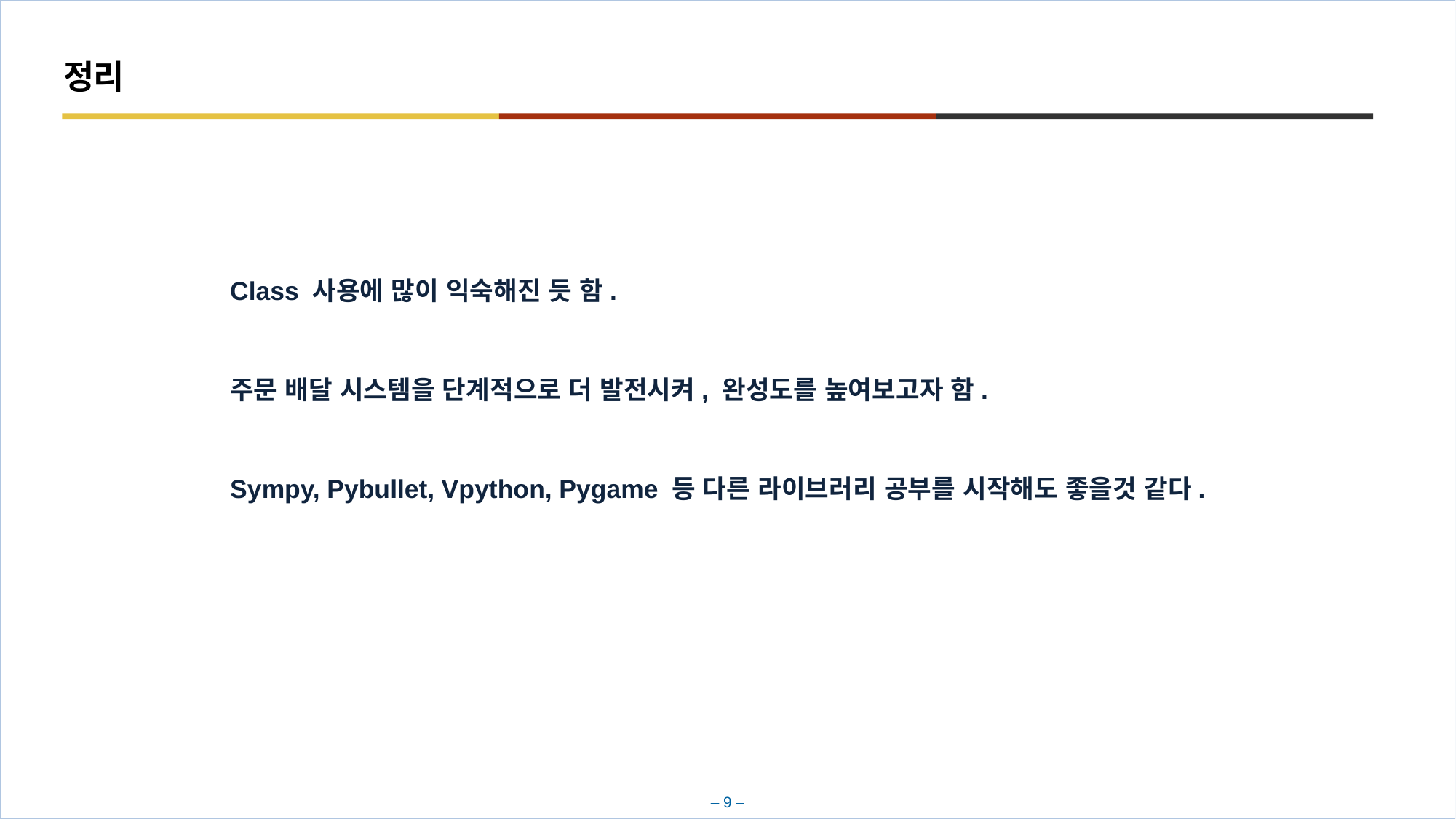

# 정리
Class 사용에 많이 익숙해진 듯 함.

주문 배달 시스템을 단계적으로 더 발전시켜, 완성도를 높여보고자 함.

Sympy, Pybullet, Vpython, Pygame 등 다른 라이브러리 공부를 시작해도 좋을것 같다.
– 9 –